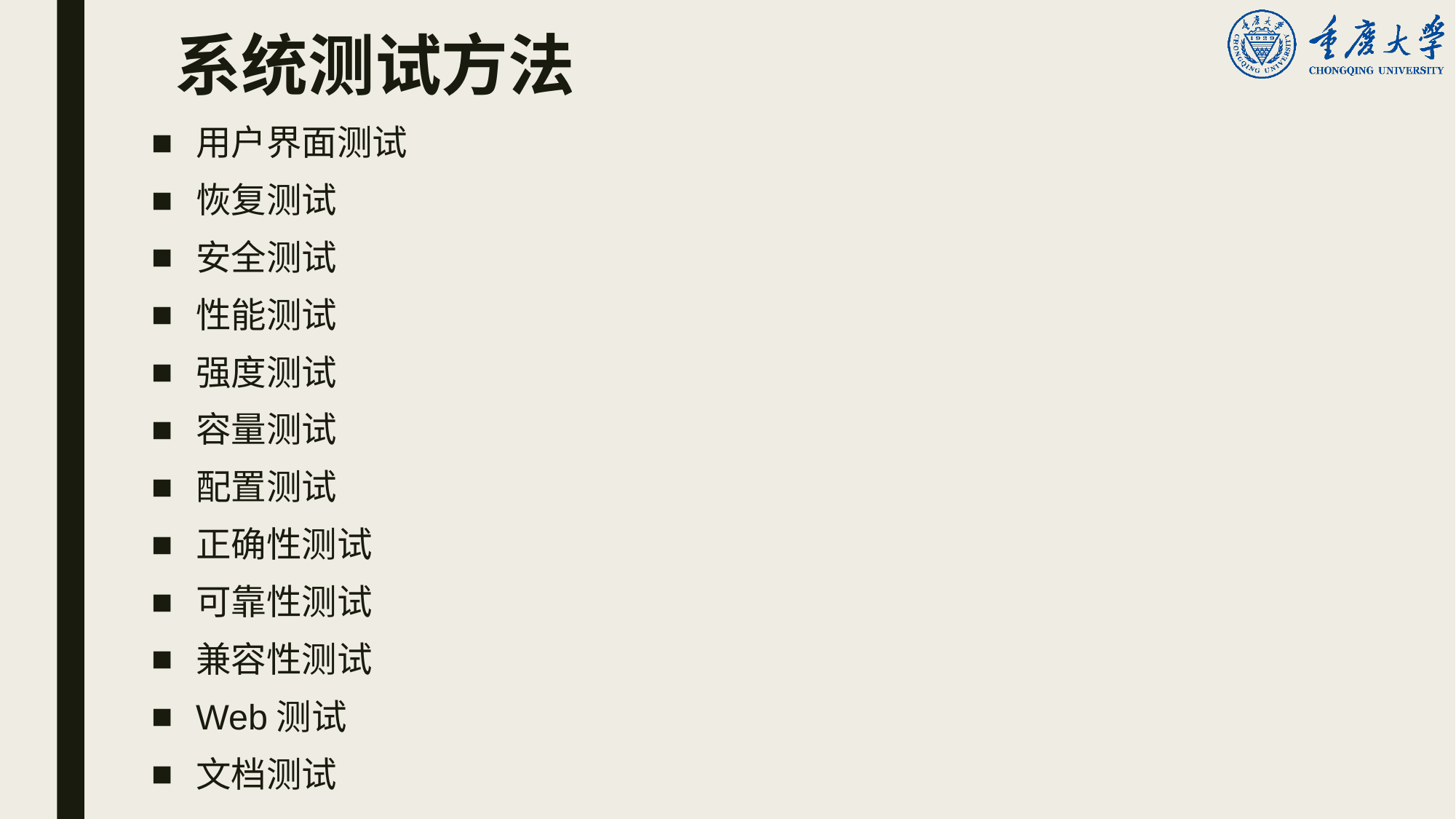

# 系统测试方法
用户界面测试
恢复测试
安全测试
性能测试
强度测试
容量测试
配置测试
正确性测试
可靠性测试
兼容性测试
Web测试
文档测试